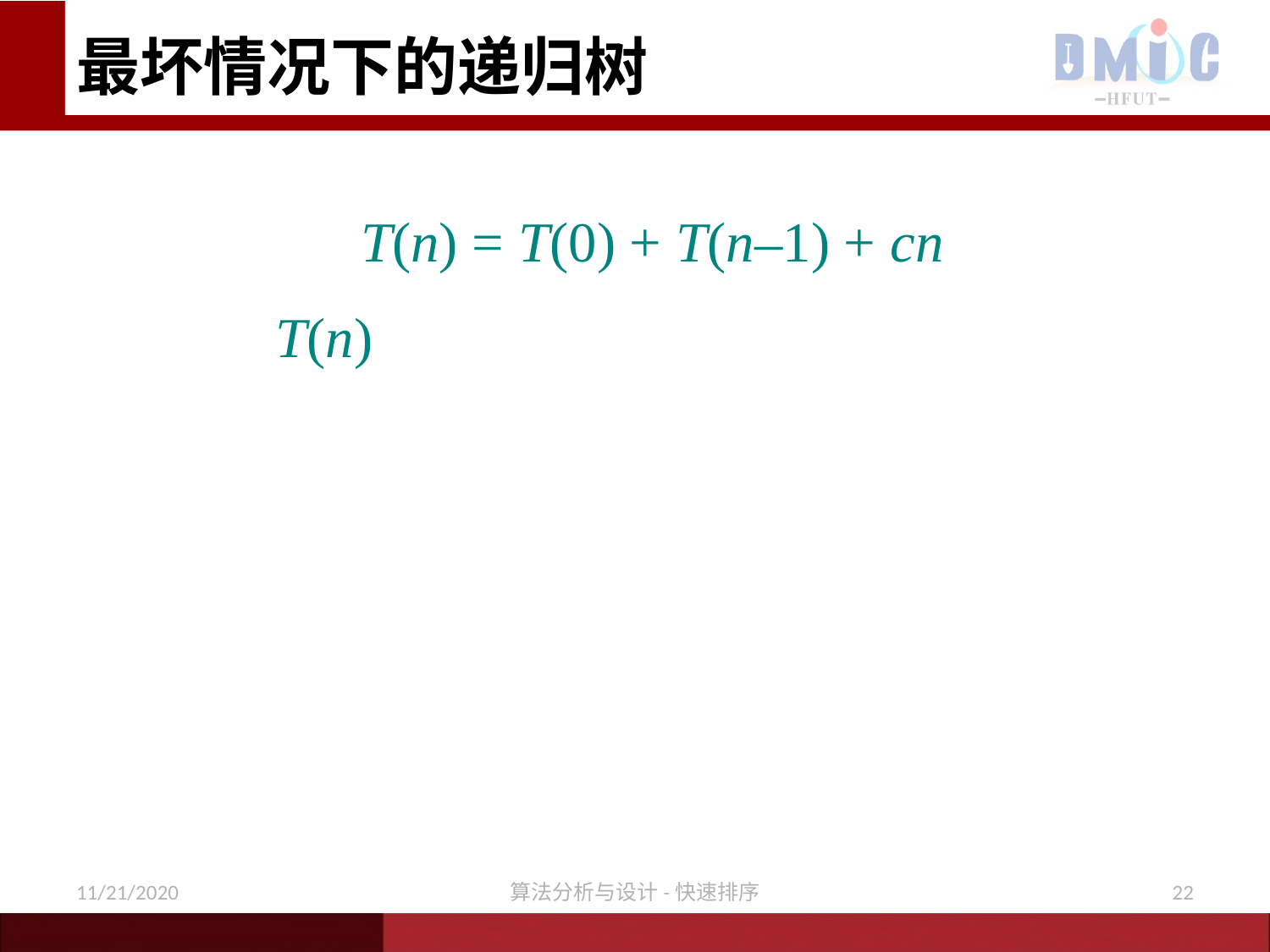

# 最坏情况下的递归树

      T(n) = T(0) + T(n–1) + cn

T(n)
11/21/2020
算法分析与设计-快速排序
22